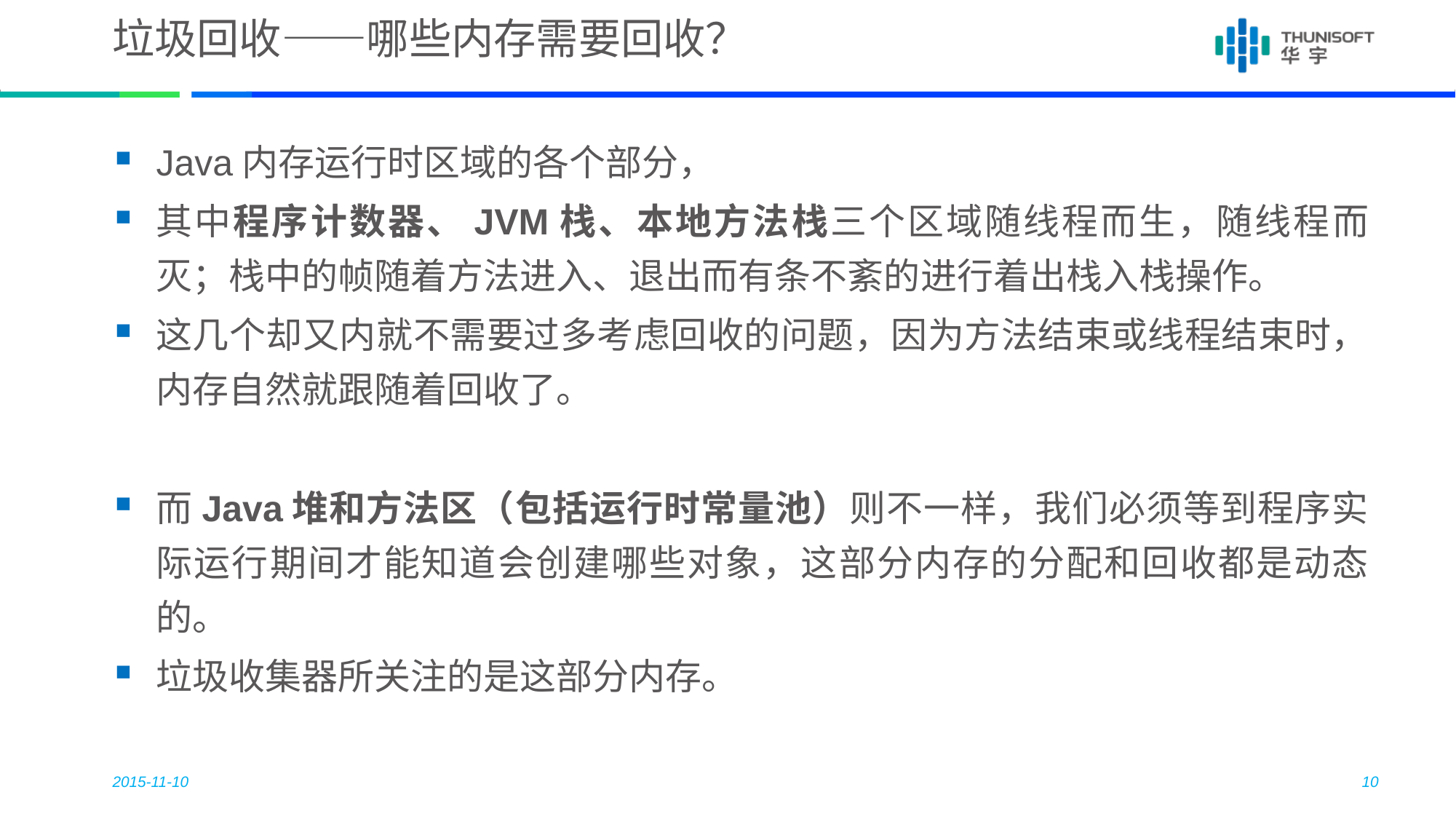

# 垃圾回收——哪些内存需要回收？
Java内存运行时区域的各个部分，
其中程序计数器、JVM栈、本地方法栈三个区域随线程而生，随线程而灭；栈中的帧随着方法进入、退出而有条不紊的进行着出栈入栈操作。
这几个却又内就不需要过多考虑回收的问题，因为方法结束或线程结束时，内存自然就跟随着回收了。

而Java堆和方法区（包括运行时常量池）则不一样，我们必须等到程序实际运行期间才能知道会创建哪些对象，这部分内存的分配和回收都是动态的。
垃圾收集器所关注的是这部分内存。
2015-11-10
10